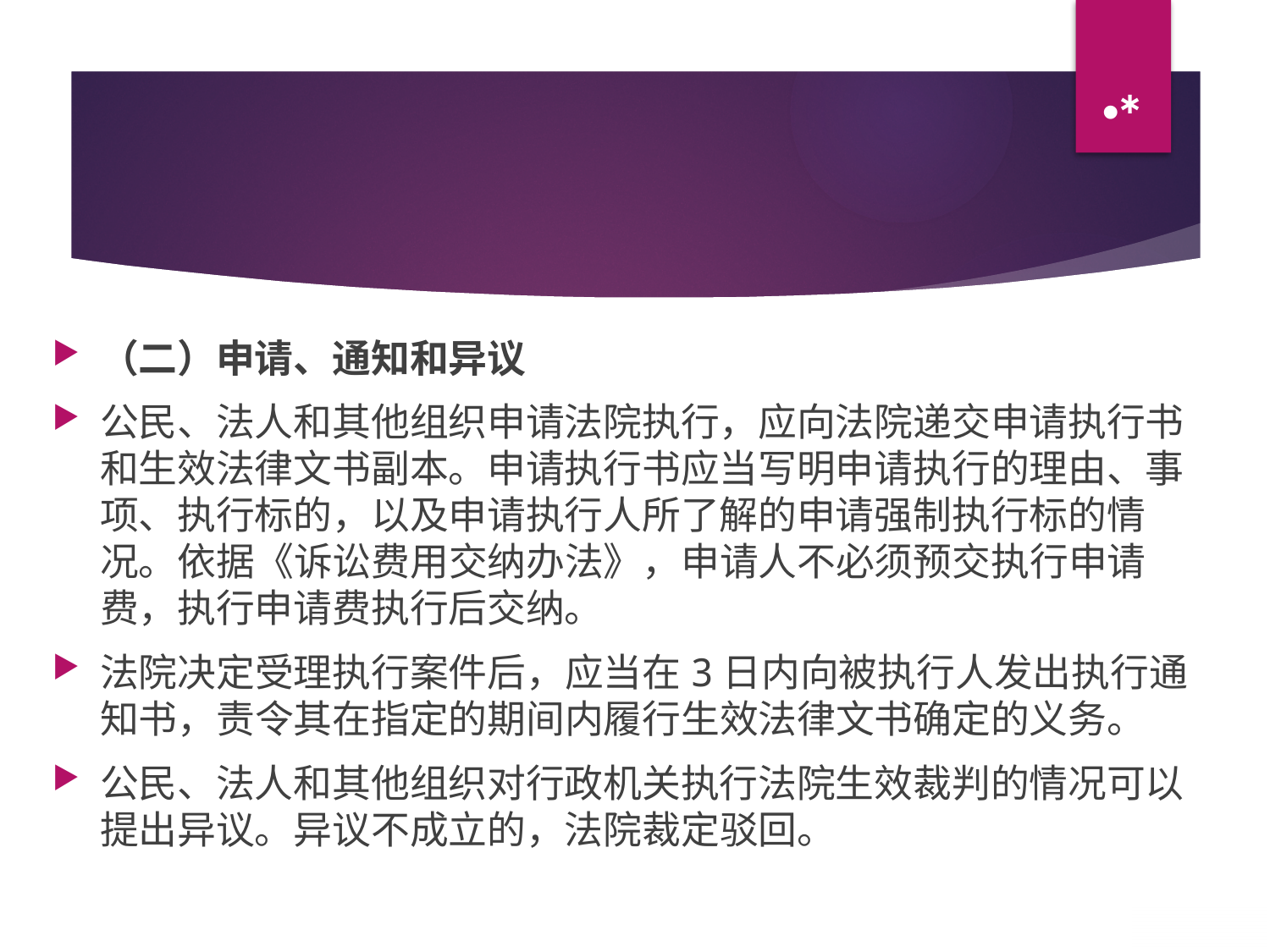

*
#
（二）申请、通知和异议
公民、法人和其他组织申请法院执行，应向法院递交申请执行书和生效法律文书副本。申请执行书应当写明申请执行的理由、事项、执行标的，以及申请执行人所了解的申请强制执行标的情况。依据《诉讼费用交纳办法》，申请人不必须预交执行申请费，执行申请费执行后交纳。
法院决定受理执行案件后，应当在3日内向被执行人发出执行通知书，责令其在指定的期间内履行生效法律文书确定的义务。
公民、法人和其他组织对行政机关执行法院生效裁判的情况可以提出异议。异议不成立的，法院裁定驳回。